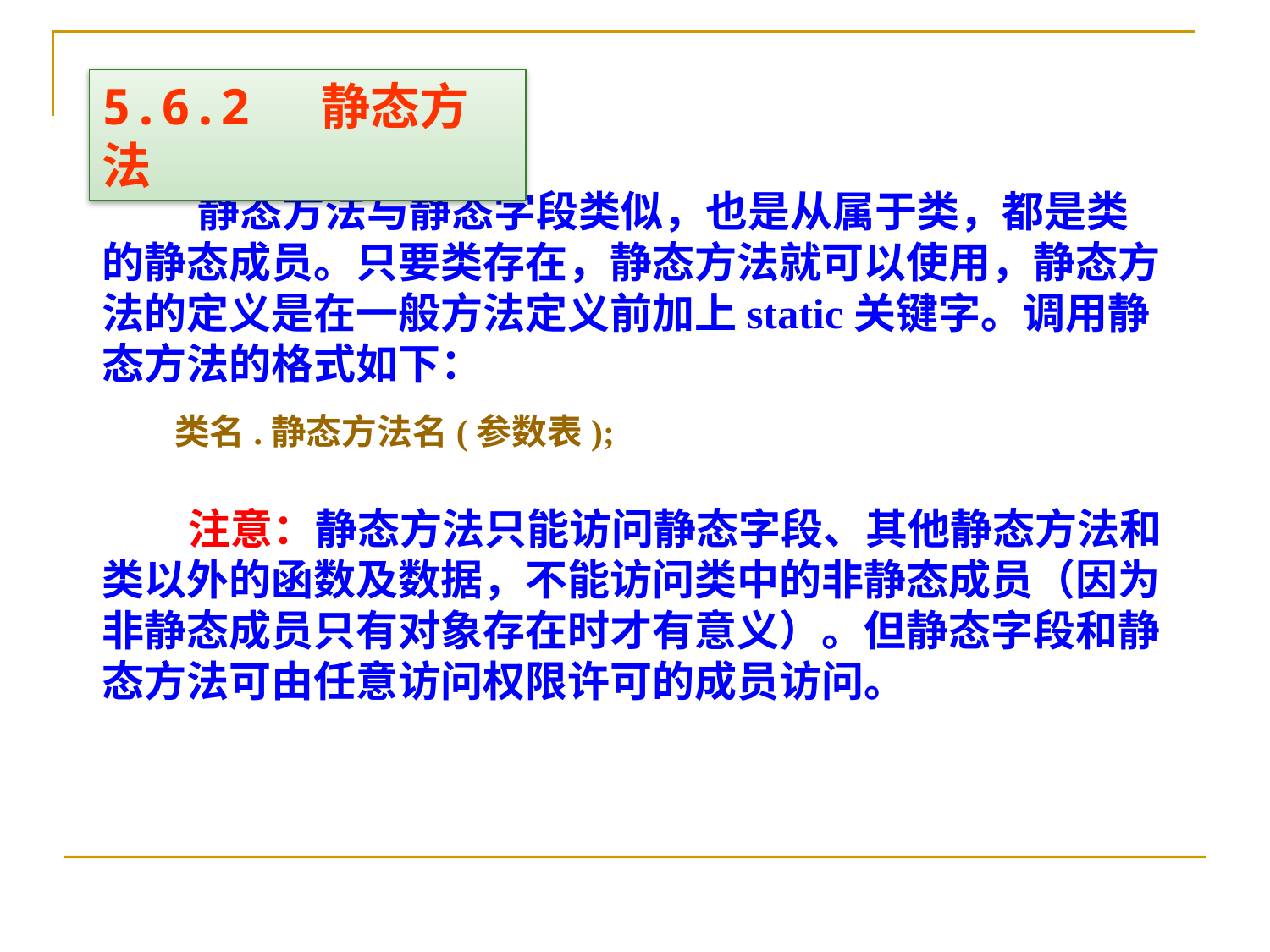

5.6.2  静态方法
         静态方法与静态字段类似，也是从属于类，都是类的静态成员。只要类存在，静态方法就可以使用，静态方法的定义是在一般方法定义前加上static关键字。调用静态方法的格式如下：
        类名.静态方法名(参数表);

        注意：静态方法只能访问静态字段、其他静态方法和类以外的函数及数据，不能访问类中的非静态成员（因为非静态成员只有对象存在时才有意义）。但静态字段和静态方法可由任意访问权限许可的成员访问。